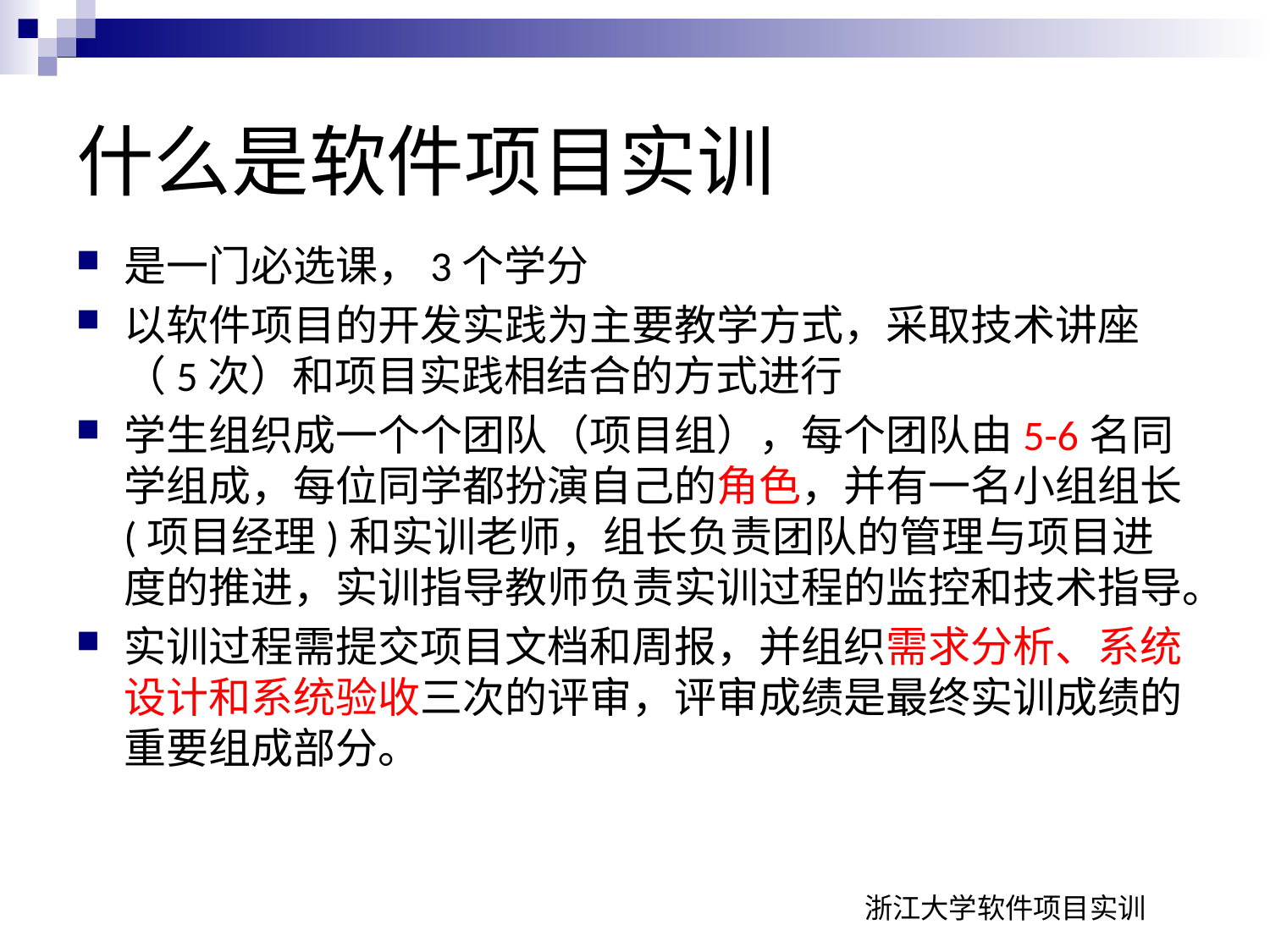

什么是软件项目实训
是一门必选课，3个学分
以软件项目的开发实践为主要教学方式，采取技术讲座（5次）和项目实践相结合的方式进行
学生组织成一个个团队（项目组），每个团队由5-6名同学组成，每位同学都扮演自己的角色，并有一名小组组长(项目经理)和实训老师，组长负责团队的管理与项目进度的推进，实训指导教师负责实训过程的监控和技术指导。
实训过程需提交项目文档和周报，并组织需求分析、系统设计和系统验收三次的评审，评审成绩是最终实训成绩的重要组成部分。
浙江大学软件项目实训